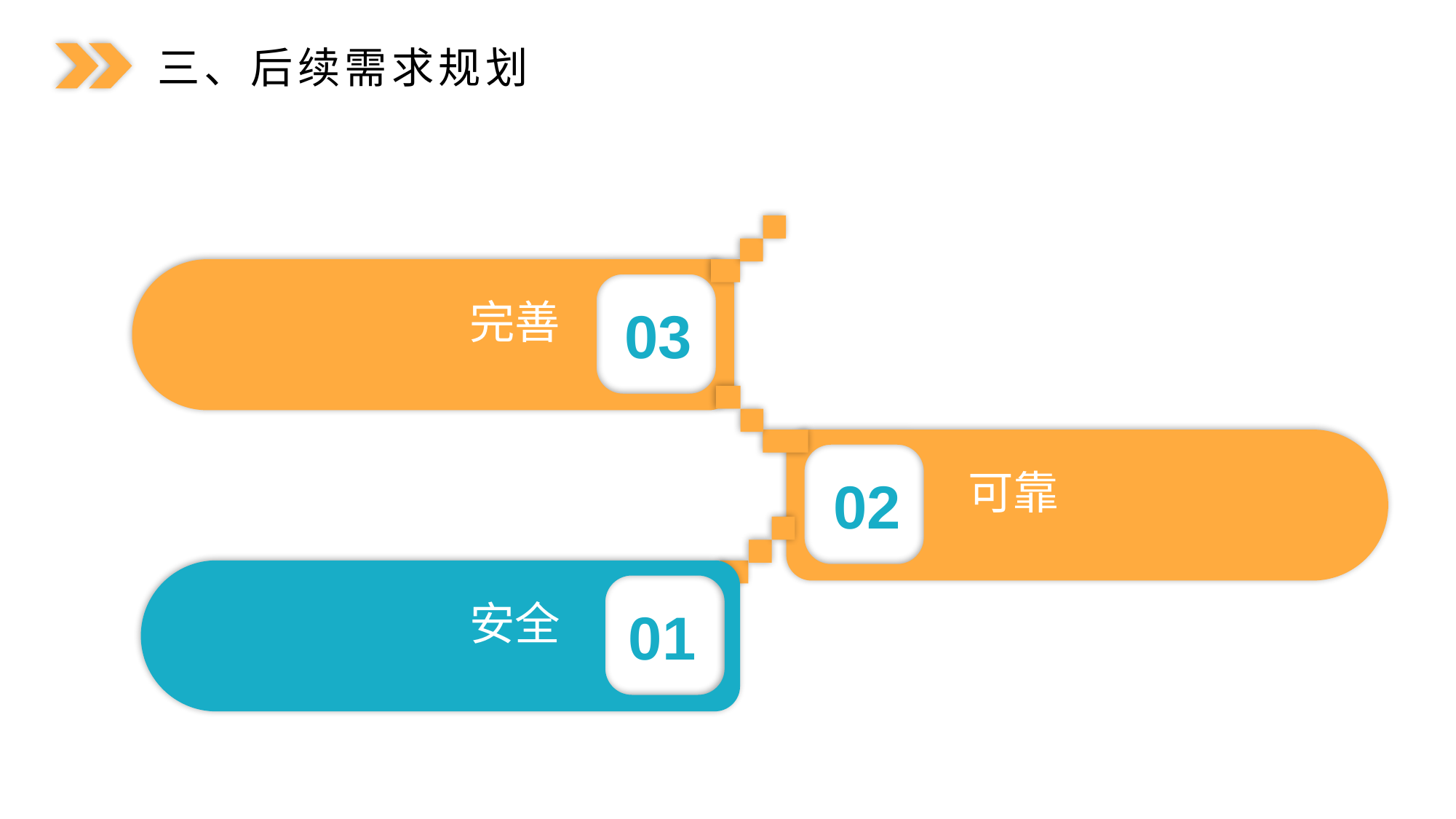

三、后续需求规划

完善
 03

可靠
 02

安全
 01